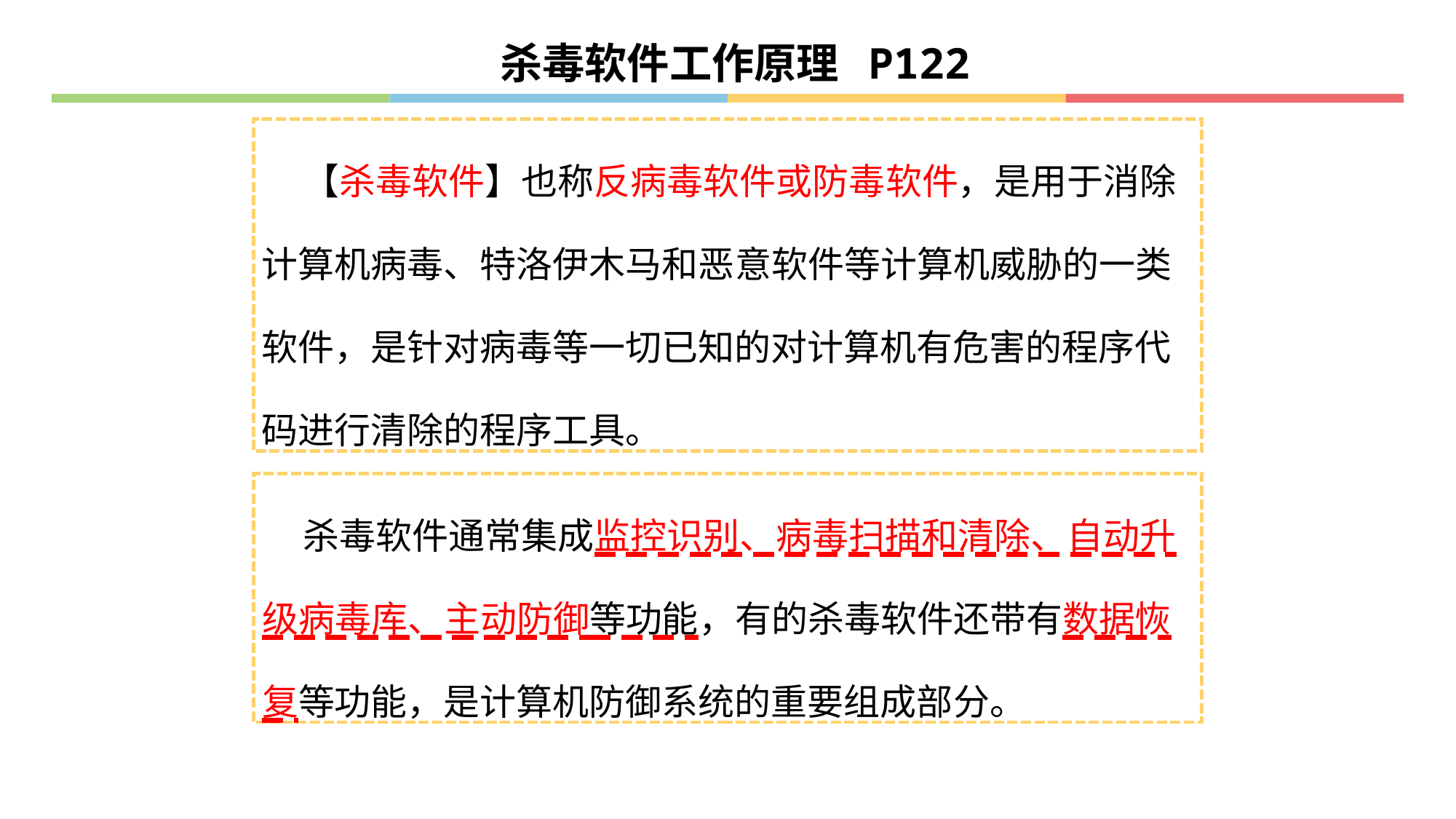

杀毒软件工作原理  P122
    【杀毒软件】也称反病毒软件或防毒软件，是用于消除计算机病毒、特洛伊木马和恶意软件等计算机威胁的一类软件，是针对病毒等一切已知的对计算机有危害的程序代码进行清除的程序工具。
    杀毒软件通常集成监控识别、病毒扫描和清除、自动升级病毒库、主动防御等功能，有的杀毒软件还带有数据恢复等功能，是计算机防御系统的重要组成部分。